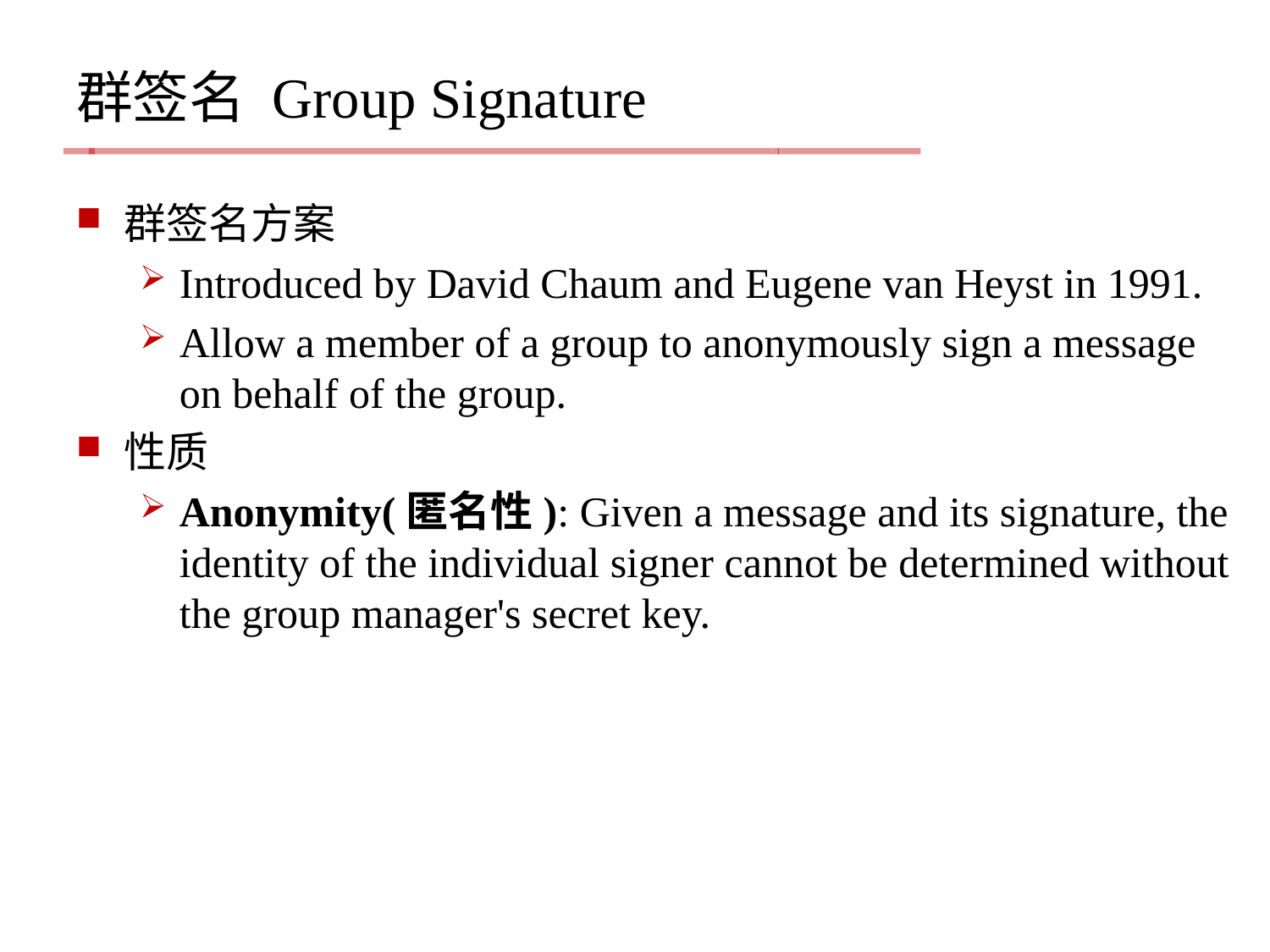

# 群签名 Group Signature
群签名方案
Introduced by David Chaum and Eugene van Heyst in 1991.
Allow a member of a group to anonymously sign a message on behalf of the group.
性质
Anonymity(匿名性): Given a message and its signature, the identity of the individual signer cannot be determined without the group manager's secret key.